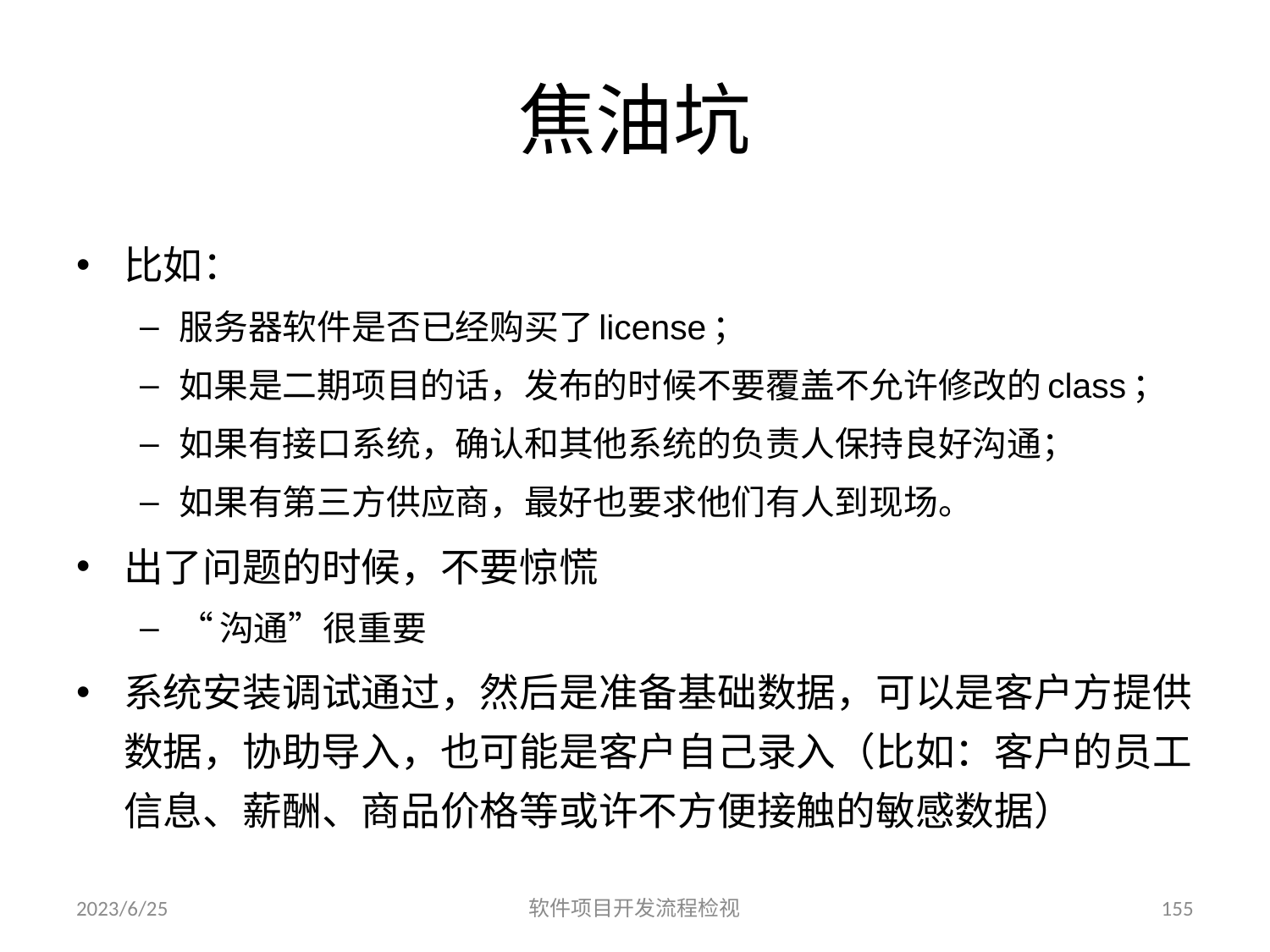

# 焦油坑
比如：
服务器软件是否已经购买了license；
如果是二期项目的话，发布的时候不要覆盖不允许修改的class；
如果有接口系统，确认和其他系统的负责人保持良好沟通；
如果有第三方供应商，最好也要求他们有人到现场。
出了问题的时候，不要惊慌
“沟通”很重要
系统安装调试通过，然后是准备基础数据，可以是客户方提供数据，协助导入，也可能是客户自己录入（比如：客户的员工信息、薪酬、商品价格等或许不方便接触的敏感数据）
2023/6/25
软件项目开发流程检视
155